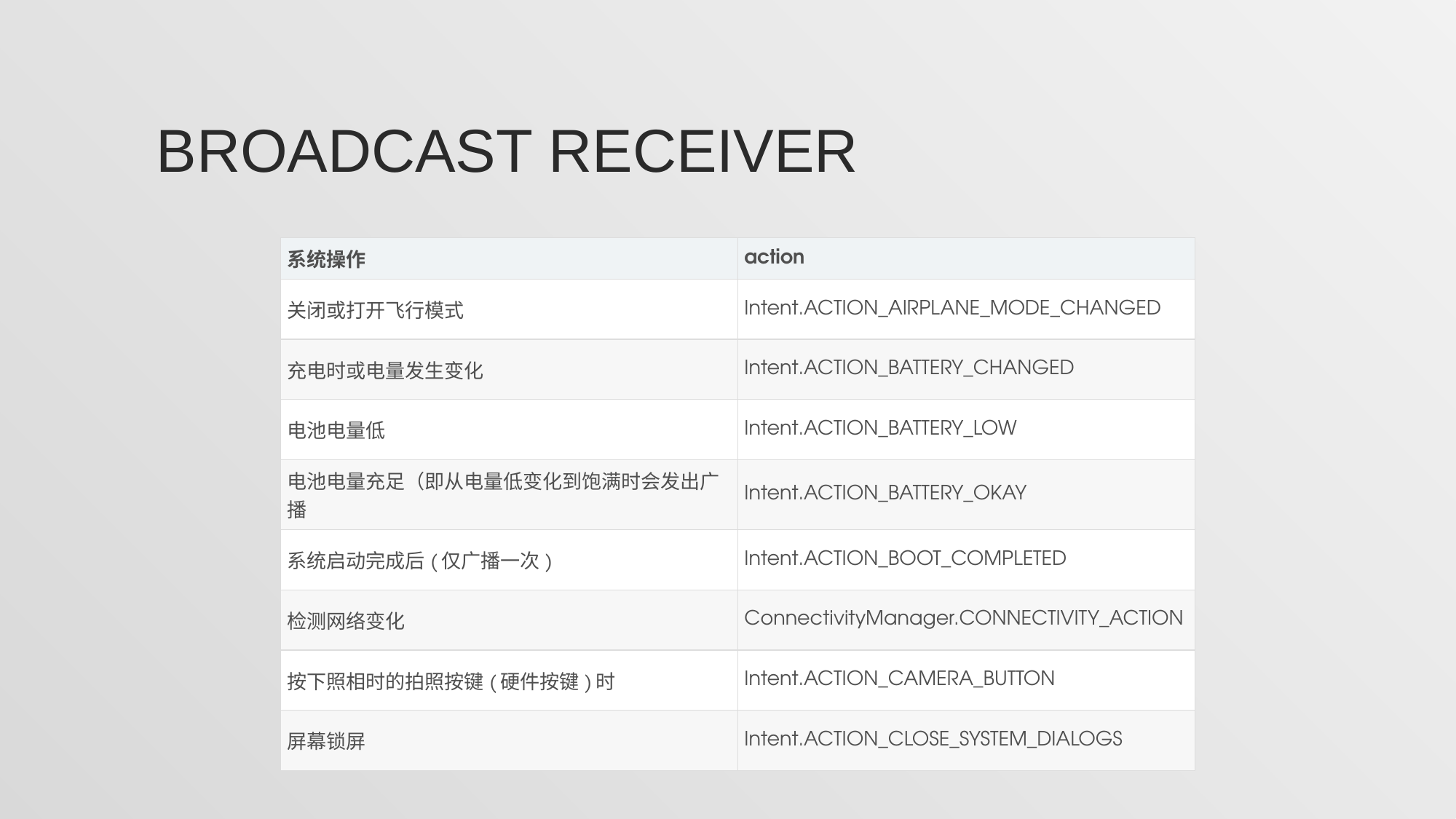

# Broadcast Receiver
| 系统操作 | action |
| --- | --- |
| 关闭或打开飞行模式 | Intent.ACTION\_AIRPLANE\_MODE\_CHANGED |
| 充电时或电量发生变化 | Intent.ACTION\_BATTERY\_CHANGED |
| 电池电量低 | Intent.ACTION\_BATTERY\_LOW |
| 电池电量充足（即从电量低变化到饱满时会发出广播 | Intent.ACTION\_BATTERY\_OKAY |
| 系统启动完成后(仅广播一次) | Intent.ACTION\_BOOT\_COMPLETED |
| 检测网络变化 | ConnectivityManager.CONNECTIVITY\_ACTION |
| 按下照相时的拍照按键(硬件按键)时 | Intent.ACTION\_CAMERA\_BUTTON |
| 屏幕锁屏 | Intent.ACTION\_CLOSE\_SYSTEM\_DIALOGS |